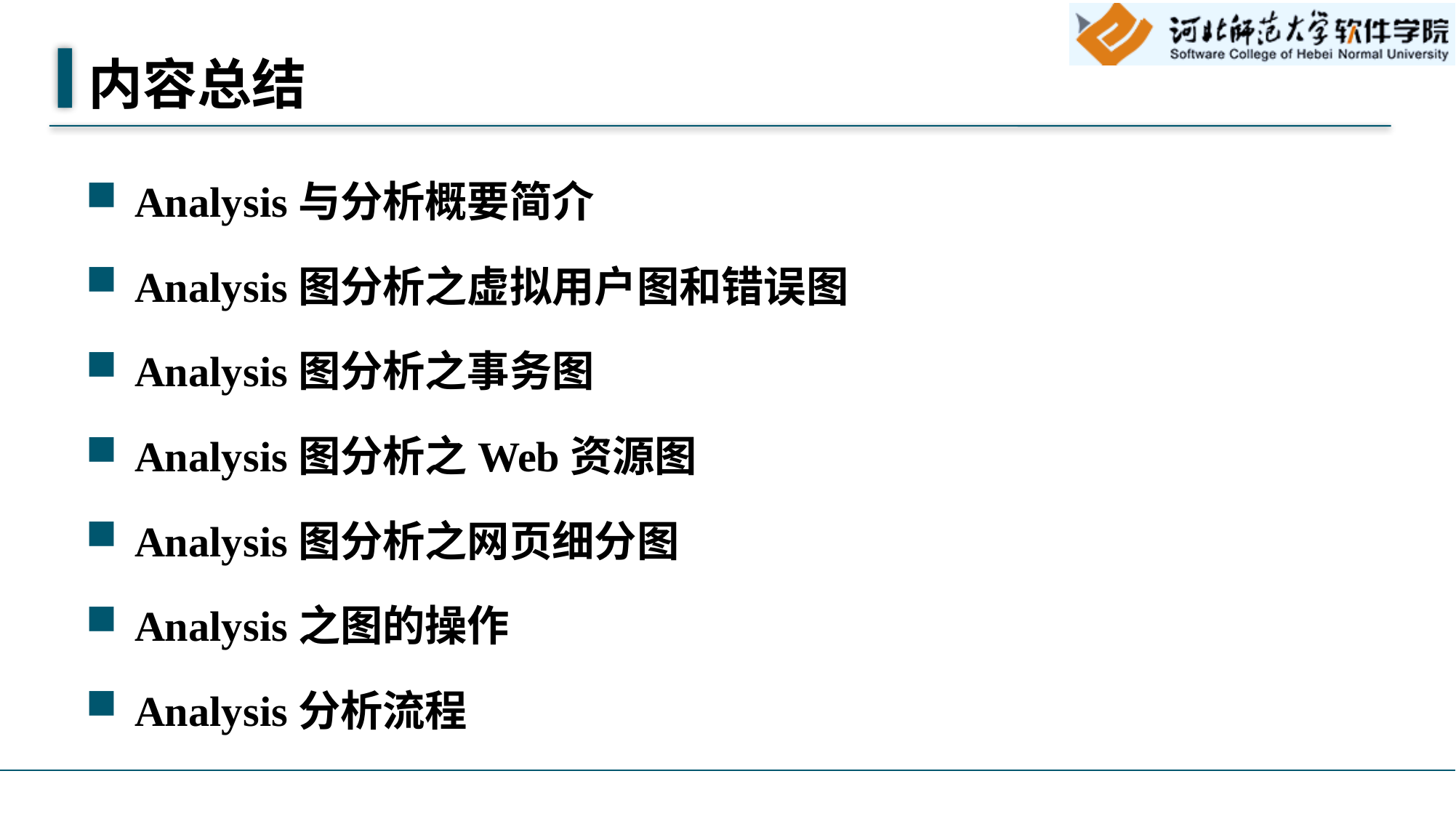

# 内容总结
Analysis与分析概要简介
Analysis图分析之虚拟用户图和错误图
Analysis图分析之事务图
Analysis图分析之Web资源图
Analysis图分析之网页细分图
Analysis之图的操作
Analysis分析流程